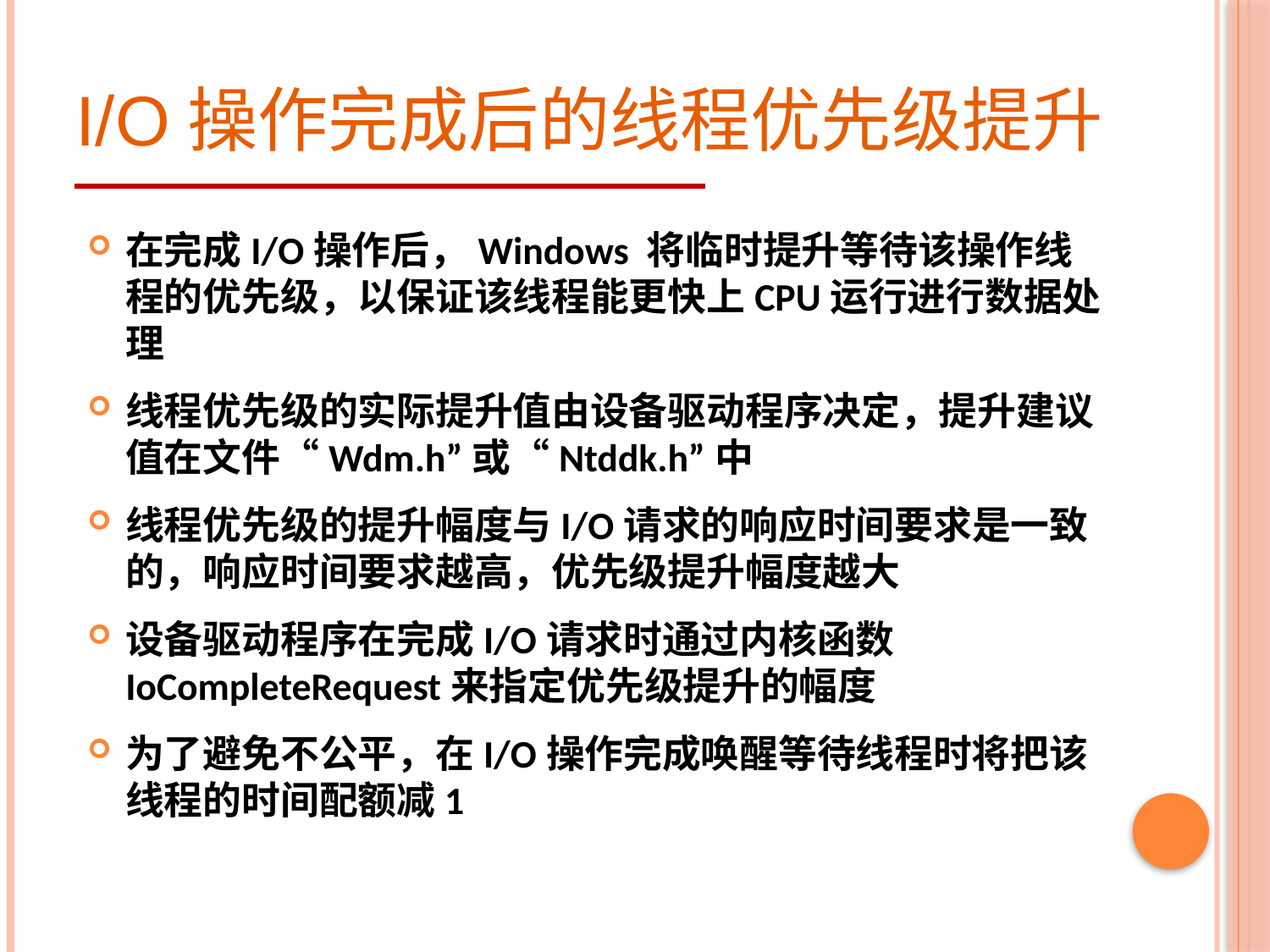

# I/O操作完成后的线程优先级提升
在完成I/O操作后，Windows 将临时提升等待该操作线程的优先级，以保证该线程能更快上CPU运行进行数据处理
线程优先级的实际提升值由设备驱动程序决定，提升建议值在文件“Wdm.h”或“Ntddk.h”中
线程优先级的提升幅度与I/O请求的响应时间要求是一致的，响应时间要求越高，优先级提升幅度越大
设备驱动程序在完成I/O请求时通过内核函数IoCompleteRequest来指定优先级提升的幅度
为了避免不公平，在I/O操作完成唤醒等待线程时将把该线程的时间配额减1